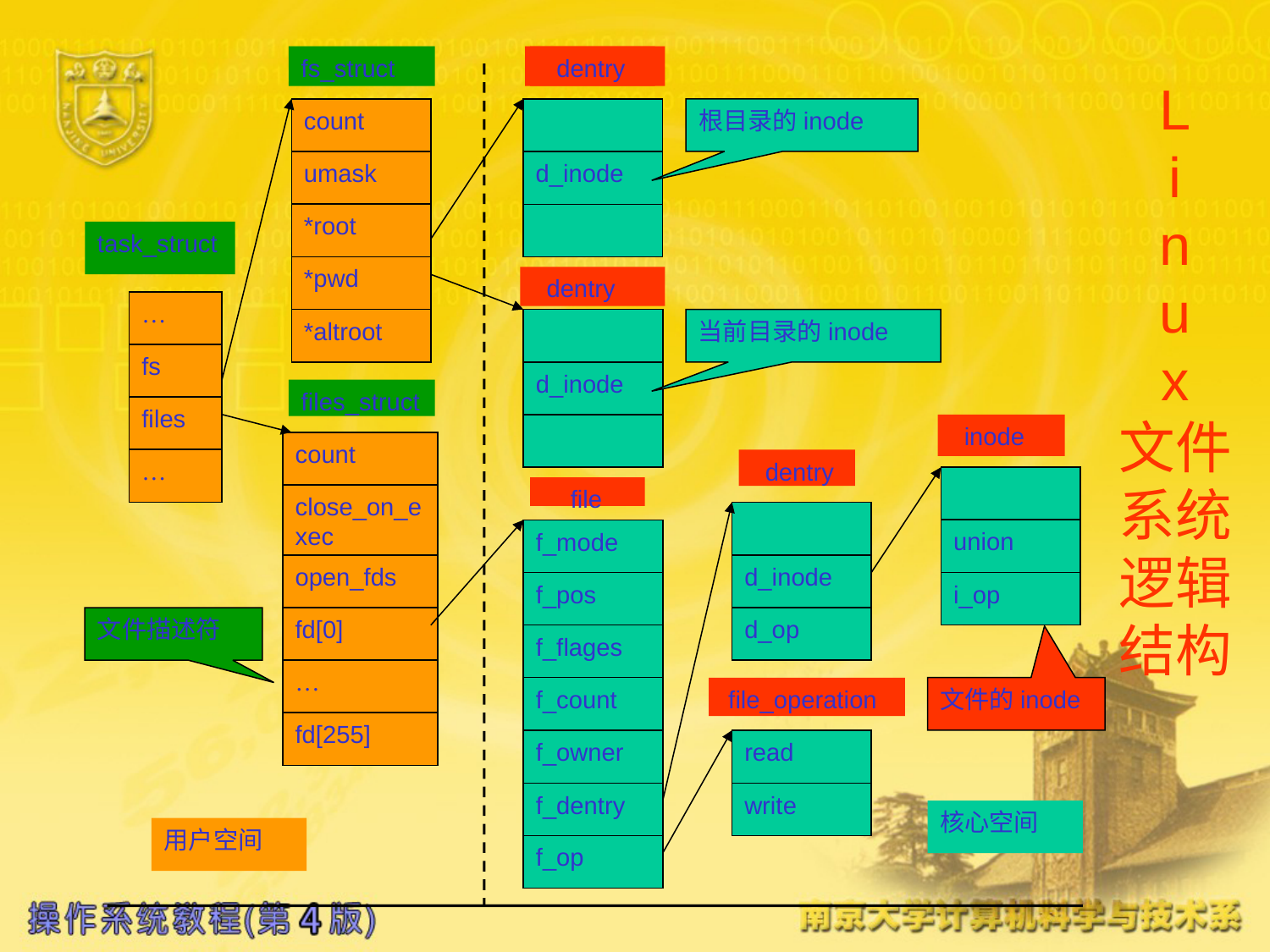

# L i n u x 文件系统逻辑结构
fs_struct
  dentry
  dentry

count
umask
*root
*pwd
*altroot

d_inode

d_inode

根目录的inode
task_struct
  dentry

…
fs
files
…

当前目录的inode
d_inode
files_struct

  inode
count
  dentry

union
i_op

    file
close_on_exec

d_inode
d_op

f_mode
open_fds
fd[0]
…
fd[255]
f_pos
文件描述符
f_flages
f_count
 file_operation
文件的inode
f_owner

read
f_dentry
write
核心空间
用户空间
f_op